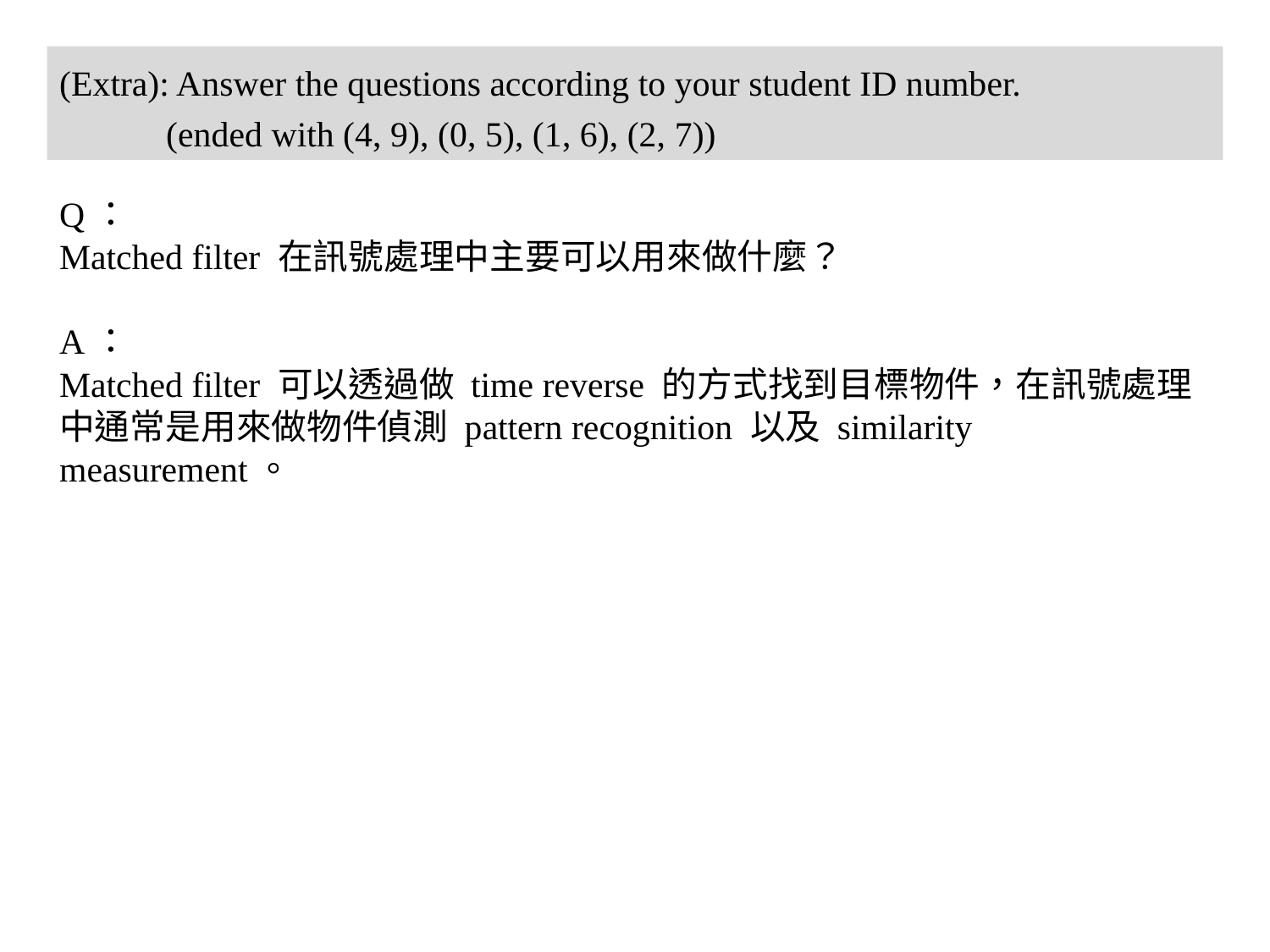

(Extra): Answer the questions according to your student ID number.
            (ended with (4, 9), (0, 5), (1, 6), (2, 7))
Q：
Matched filter 在訊號處理中主要可以用來做什麼？

A：
Matched filter 可以透過做 time reverse 的方式找到目標物件，在訊號處理中通常是用來做物件偵測 pattern recognition 以及 similarity measurement。